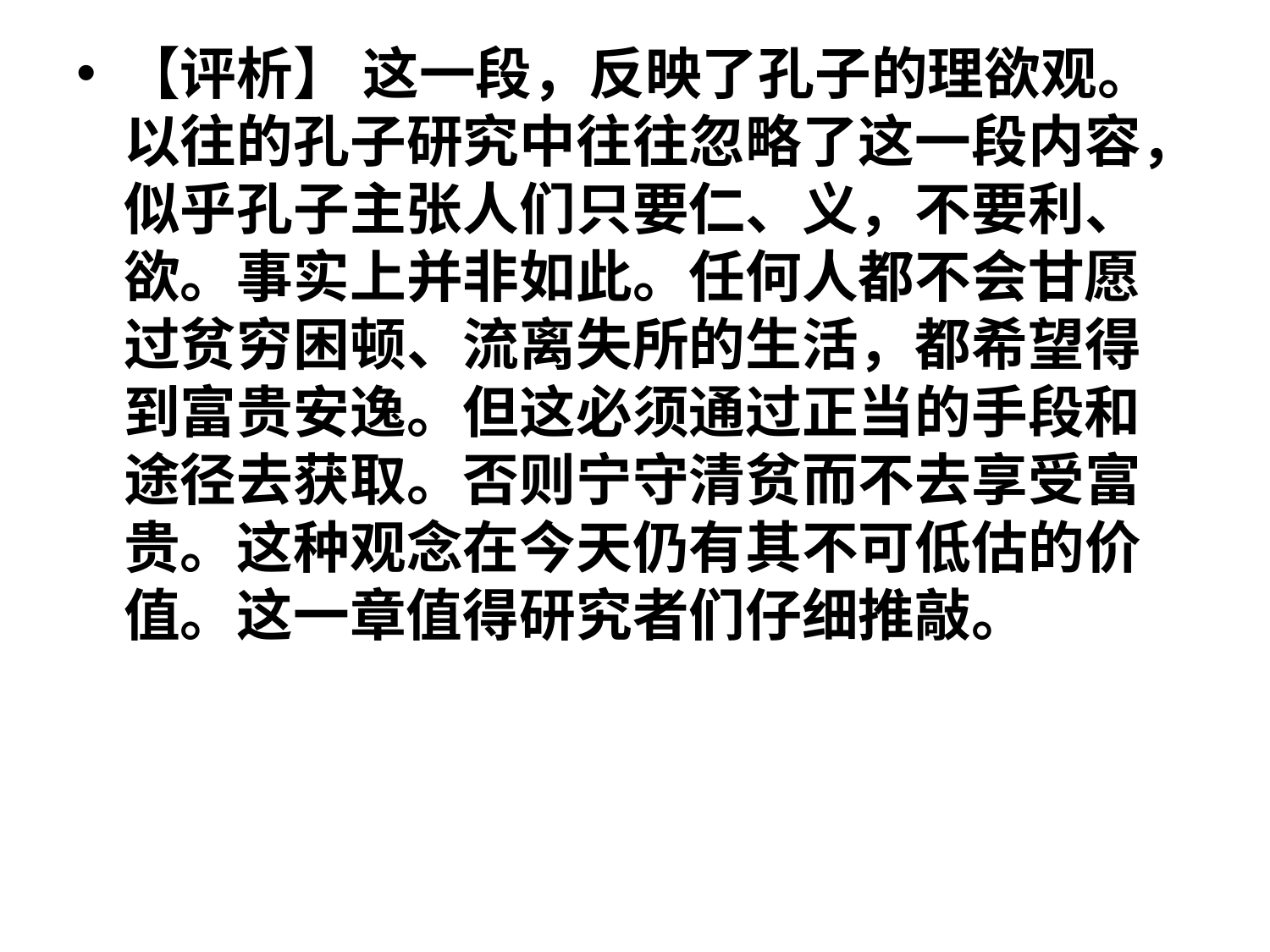

# 【评析】 这一段，反映了孔子的理欲观。以往的孔子研究中往往忽略了这一段内容，似乎孔子主张人们只要仁、义，不要利、欲。事实上并非如此。任何人都不会甘愿过贫穷困顿、流离失所的生活，都希望得到富贵安逸。但这必须通过正当的手段和途径去获取。否则宁守清贫而不去享受富贵。这种观念在今天仍有其不可低估的价值。这一章值得研究者们仔细推敲。